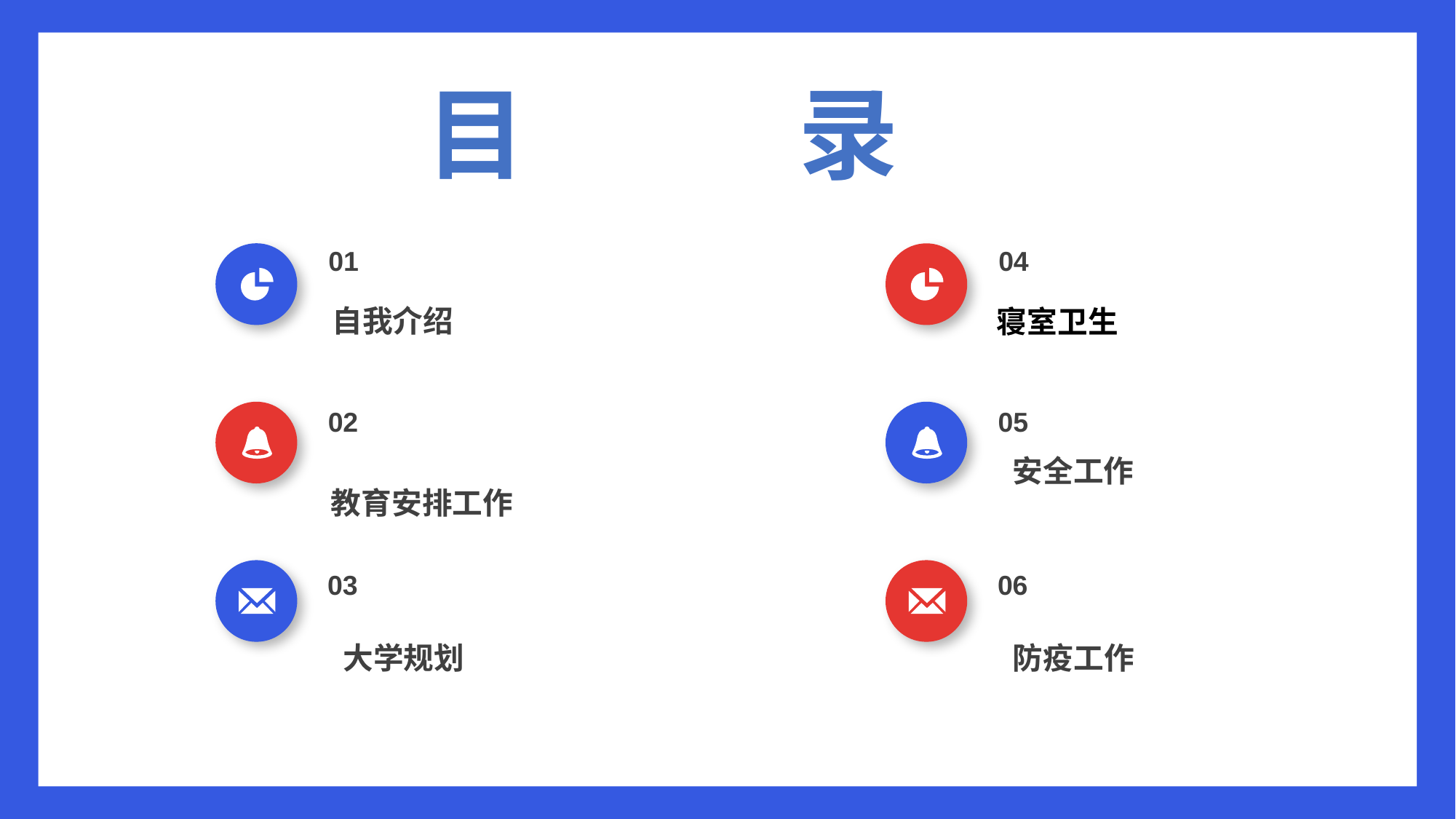

目            录
01
04

自我介绍
寝室卫生
02
05

安全工作
教育安排工作

03
06
防疫工作
大学规划